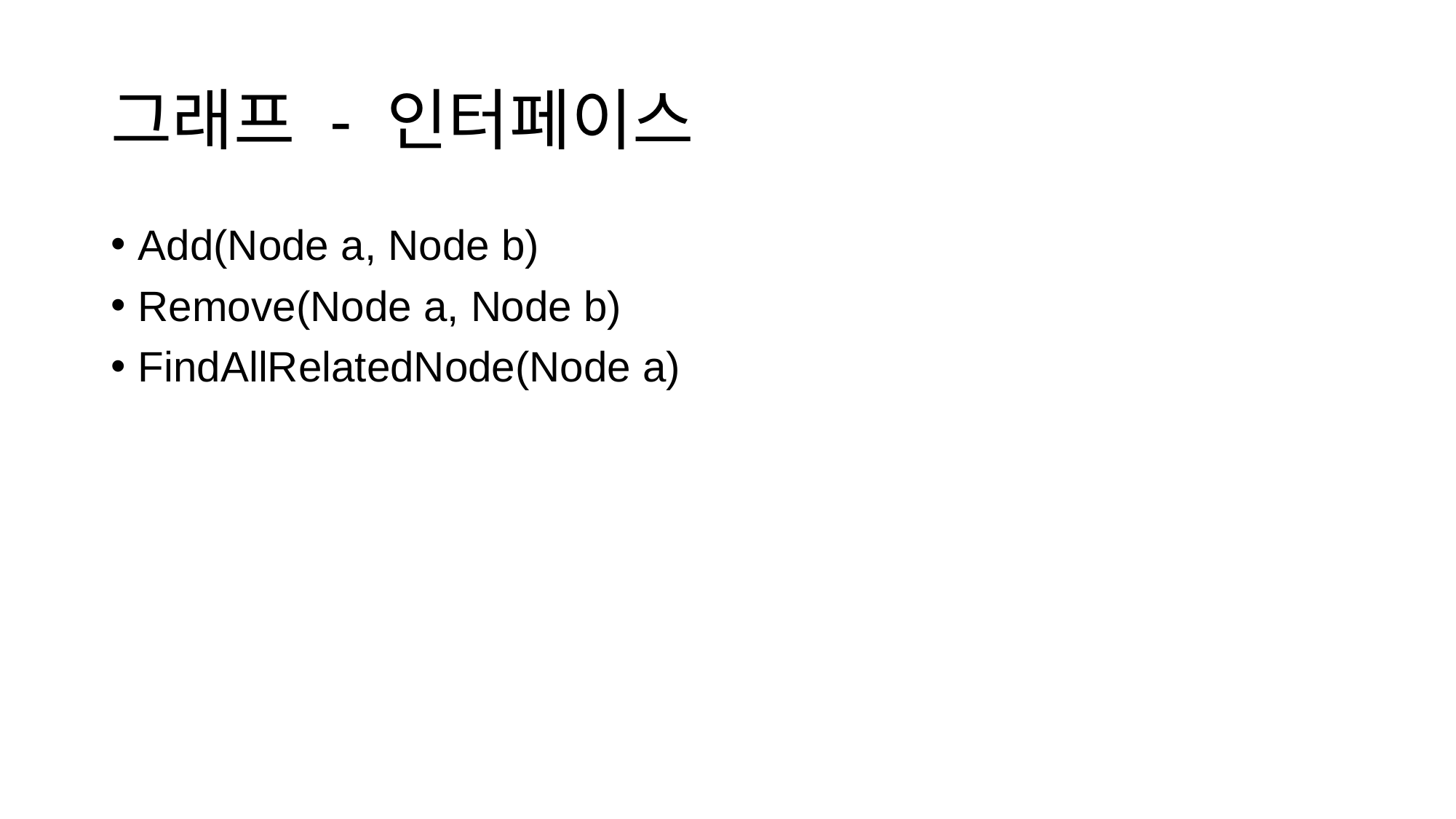

# 그래프 - 인터페이스
Add(Node a, Node b)
Remove(Node a, Node b)
FindAllRelatedNode(Node a)